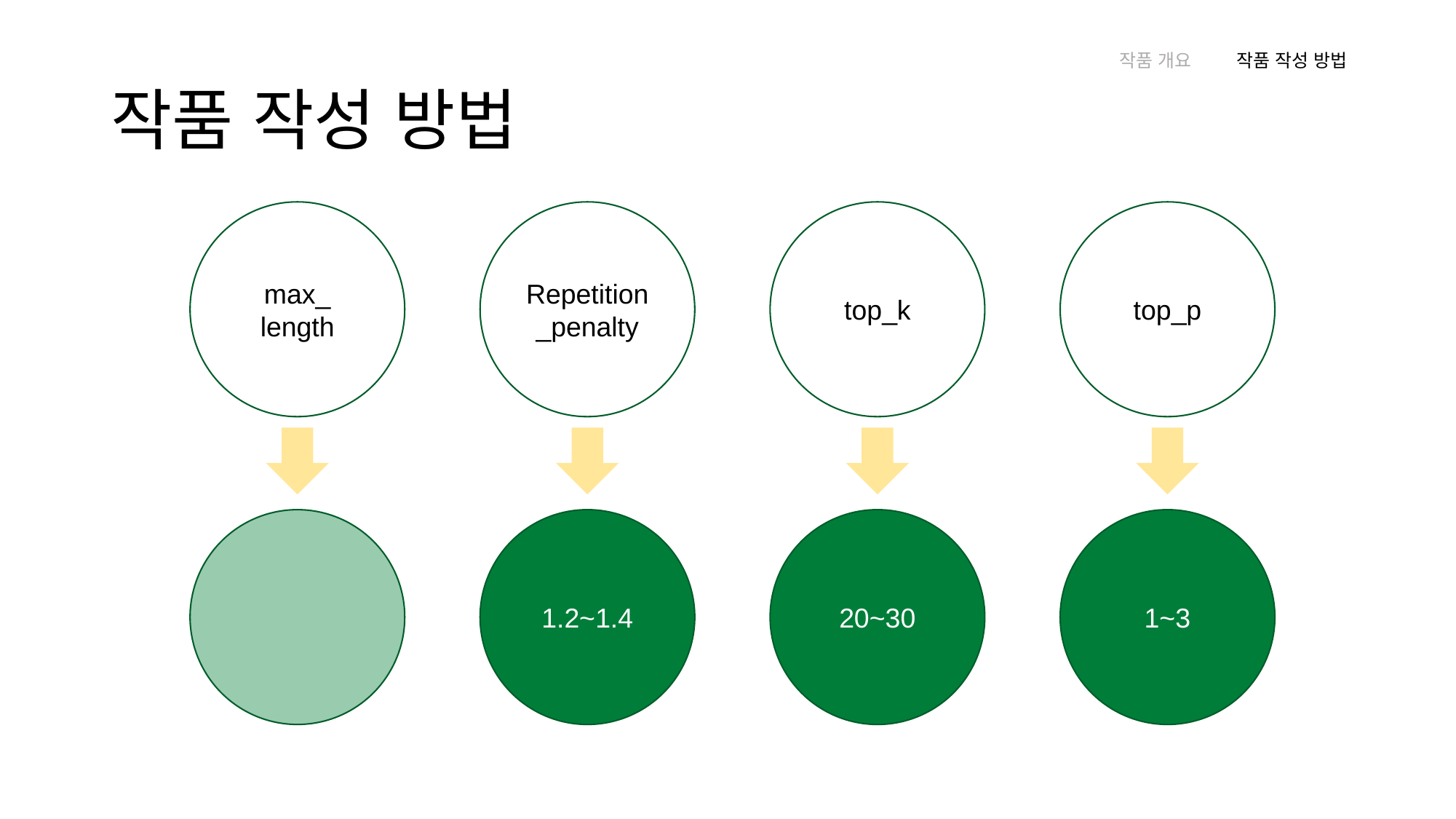

# 작품 작성 방법
작품 개요
작품 작성 방법
max_
length
Repetition_penalty
top_k
top_p

1.2~1.4
20~30
1~3